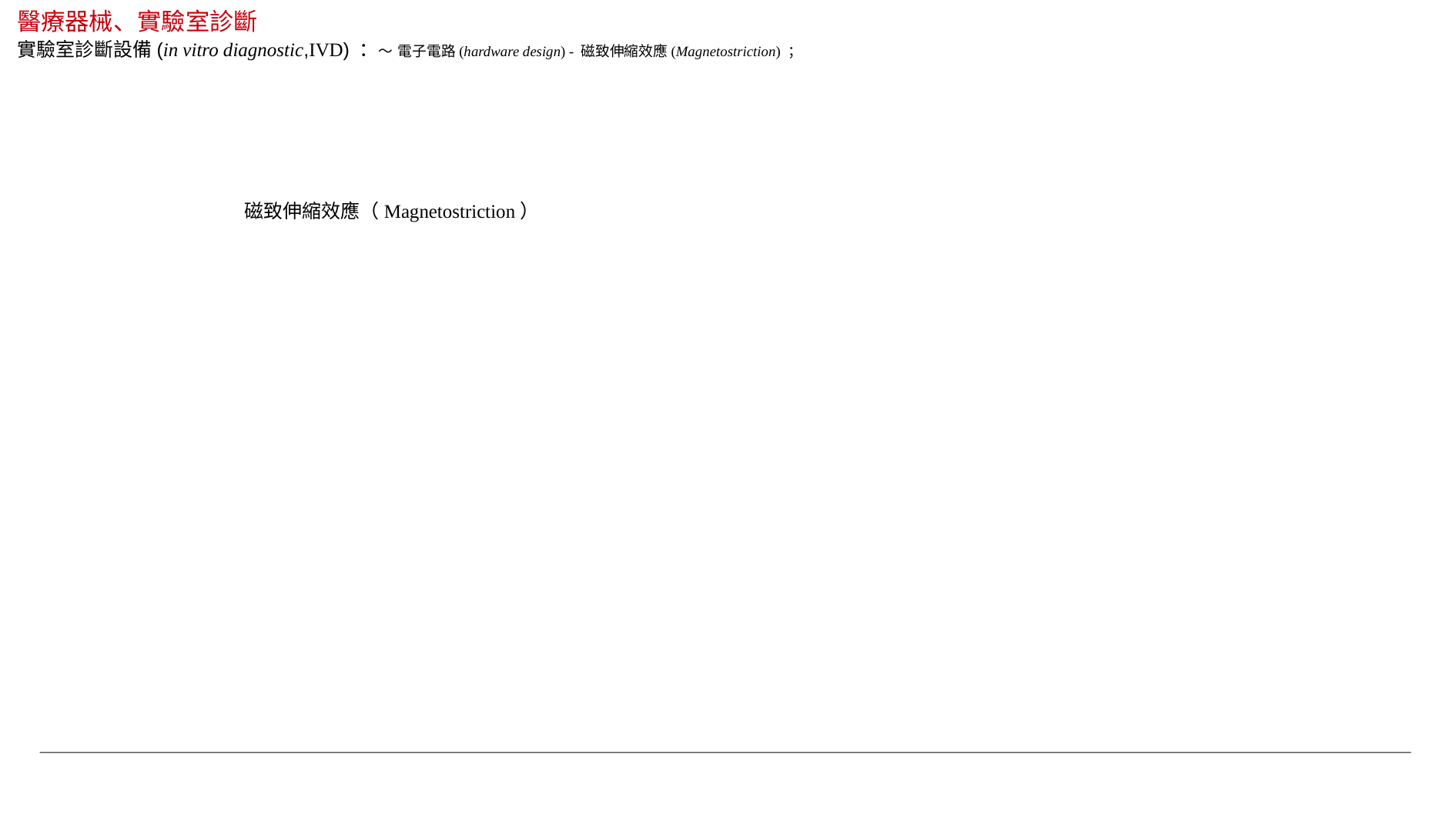

醫療器械、實驗室診斷
實驗室診斷設備(in vitro diagnostic,IVD) ：～ 電子電路(hardware design) - 磁致伸縮效應(Magnetostriction) ；
磁致伸縮效應（Magnetostriction）